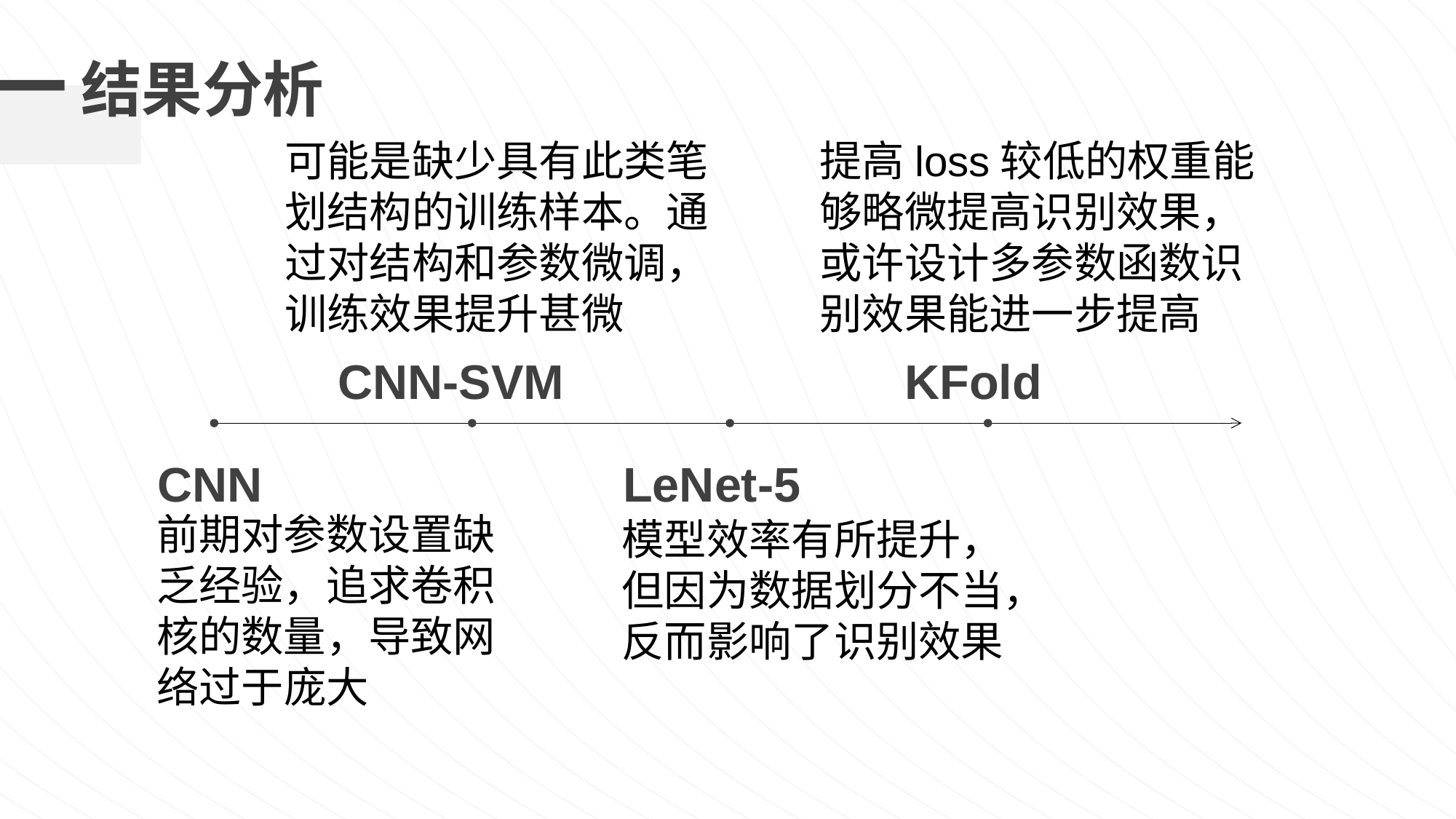

# 结果分析
提高loss较低的权重能够略微提高识别效果，或许设计多参数函数识别效果能进一步提高
可能是缺少具有此类笔划结构的训练样本。通过对结构和参数微调，训练效果提升甚微
CNN-SVM
KFold

LeNet-5
CNN
前期对参数设置缺乏经验，追求卷积核的数量，导致网络过于庞大
模型效率有所提升，但因为数据划分不当，反而影响了识别效果